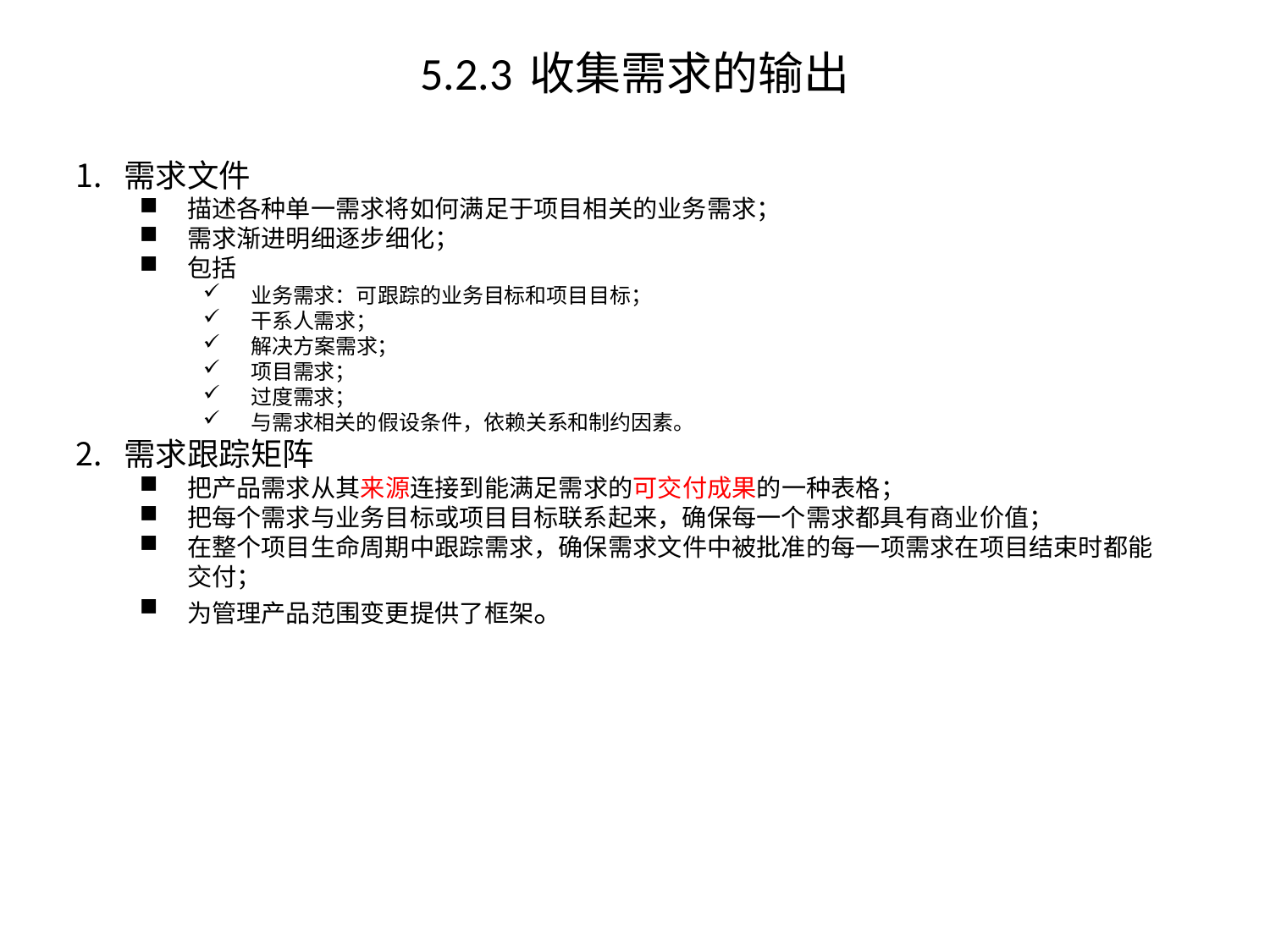

# 5.2.3 收集需求的输出
需求文件
描述各种单一需求将如何满足于项目相关的业务需求；
需求渐进明细逐步细化；
包括
业务需求：可跟踪的业务目标和项目目标；
干系人需求；
解决方案需求；
项目需求；
过度需求；
与需求相关的假设条件，依赖关系和制约因素。
需求跟踪矩阵
把产品需求从其来源连接到能满足需求的可交付成果的一种表格；
把每个需求与业务目标或项目目标联系起来，确保每一个需求都具有商业价值；
在整个项目生命周期中跟踪需求，确保需求文件中被批准的每一项需求在项目结束时都能交付；
为管理产品范围变更提供了框架。